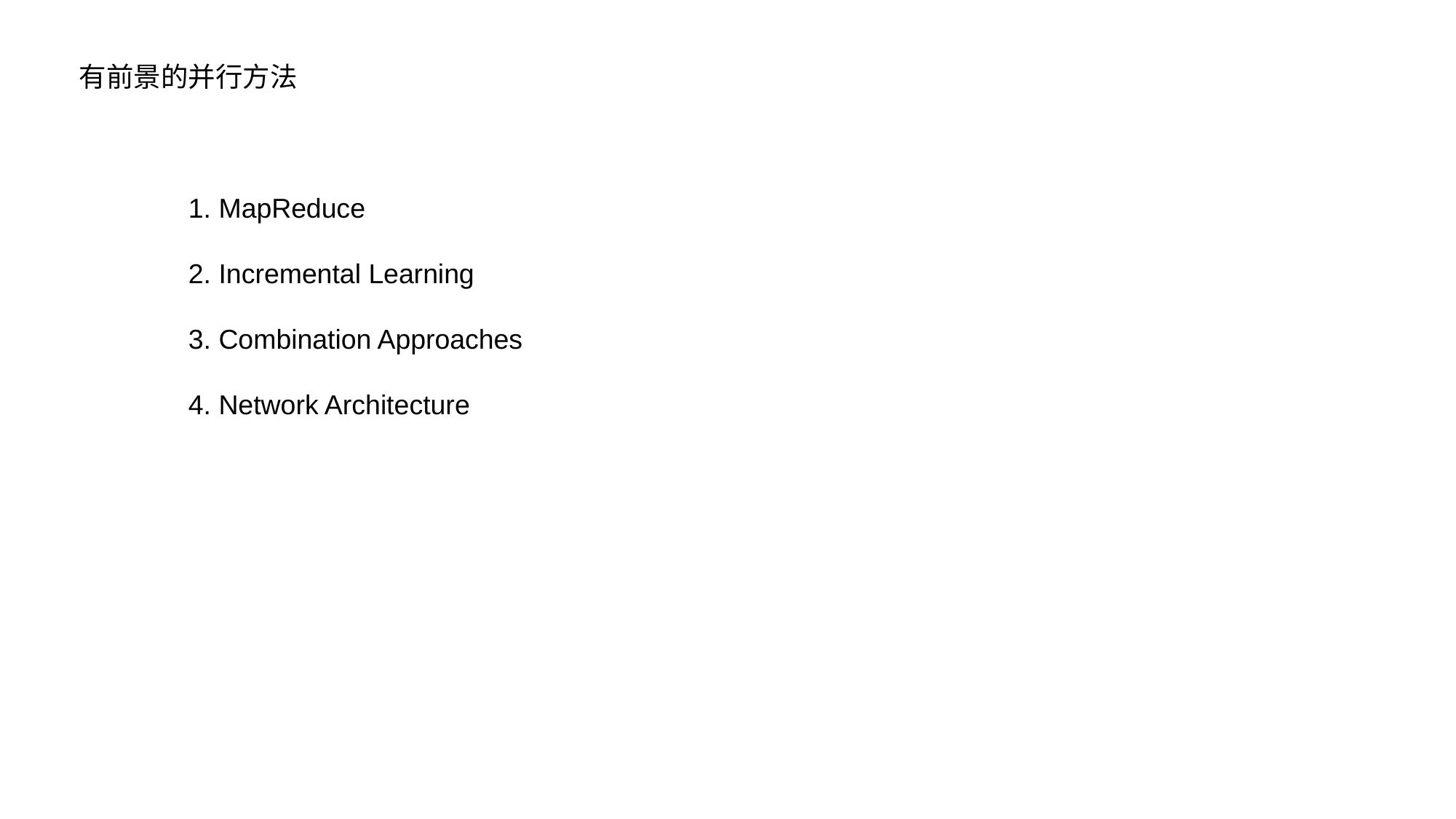

有前景的并行方法

	1. MapReduce

	2. Incremental Learning

	3. Combination Approaches

	4. Network Architecture